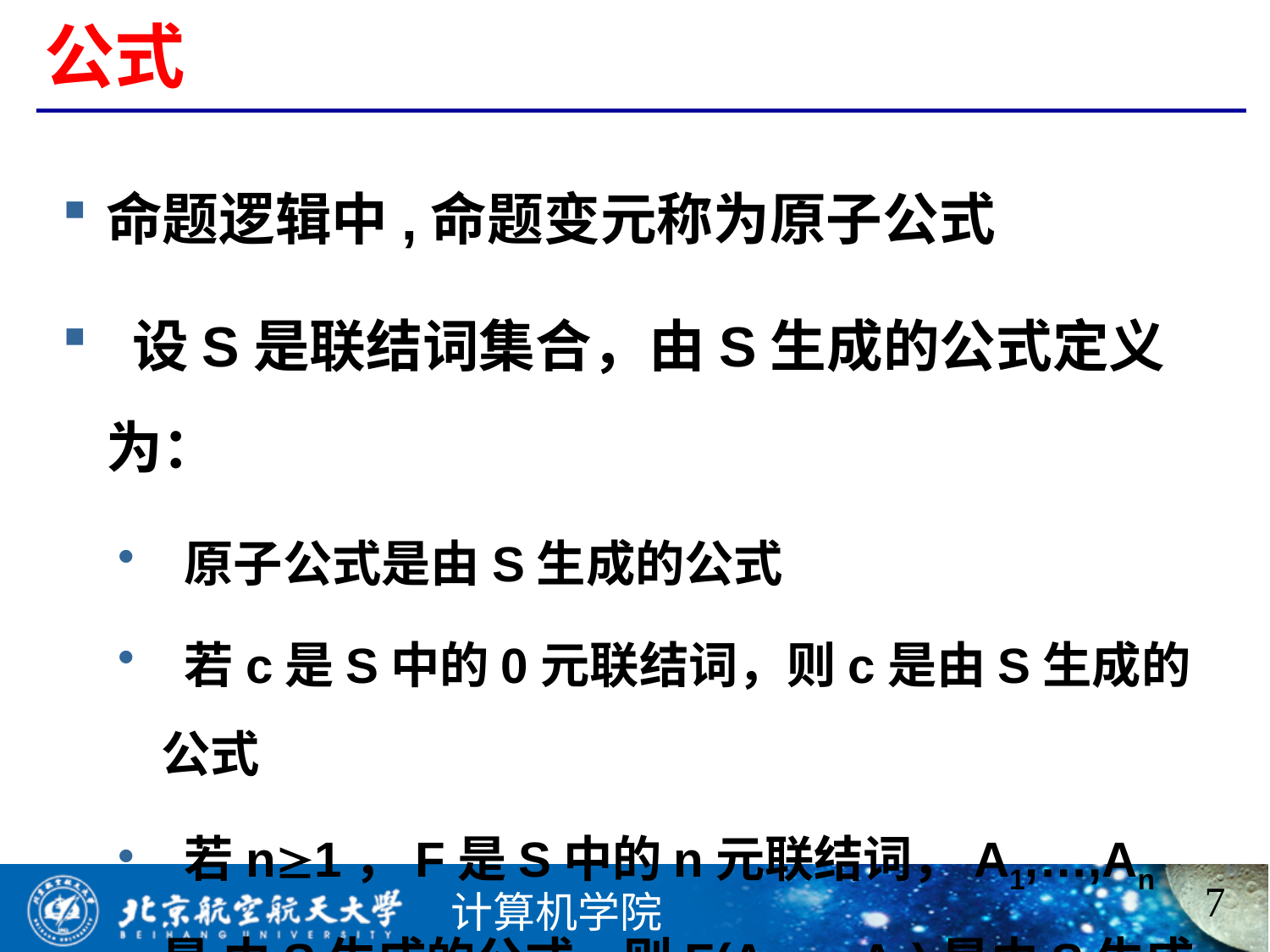

# 公式
命题逻辑中,命题变元称为原子公式
 设S是联结词集合，由S生成的公式定义为：
 原子公式是由S生成的公式
 若c是S中的0元联结词，则c是由S生成的公式
 若n≥1，F是S中的n元联结词，A1,…,An是 由S生成的公式，则F(A1,…,An)是由S生成的公式